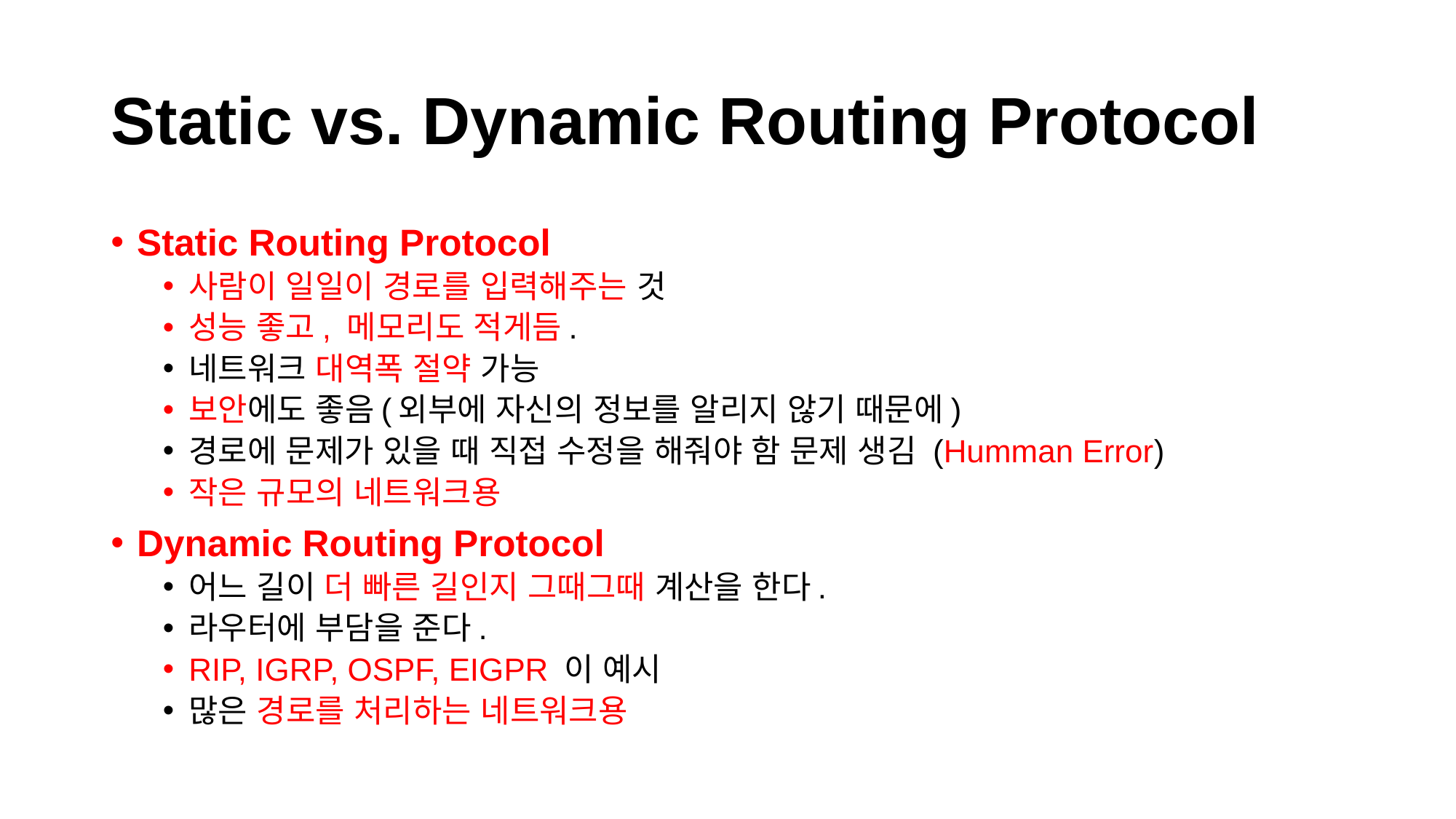

# Static vs. Dynamic Routing Protocol
Static Routing Protocol
사람이 일일이 경로를 입력해주는 것
성능 좋고, 메모리도 적게듬.
네트워크 대역폭 절약 가능
보안에도 좋음(외부에 자신의 정보를 알리지 않기 때문에)
경로에 문제가 있을 때 직접 수정을 해줘야 함 문제 생김 (Humman Error)
작은 규모의 네트워크용
Dynamic Routing Protocol
어느 길이 더 빠른 길인지 그때그때 계산을 한다.
라우터에 부담을 준다.
RIP, IGRP, OSPF, EIGPR 이 예시
많은 경로를 처리하는 네트워크용